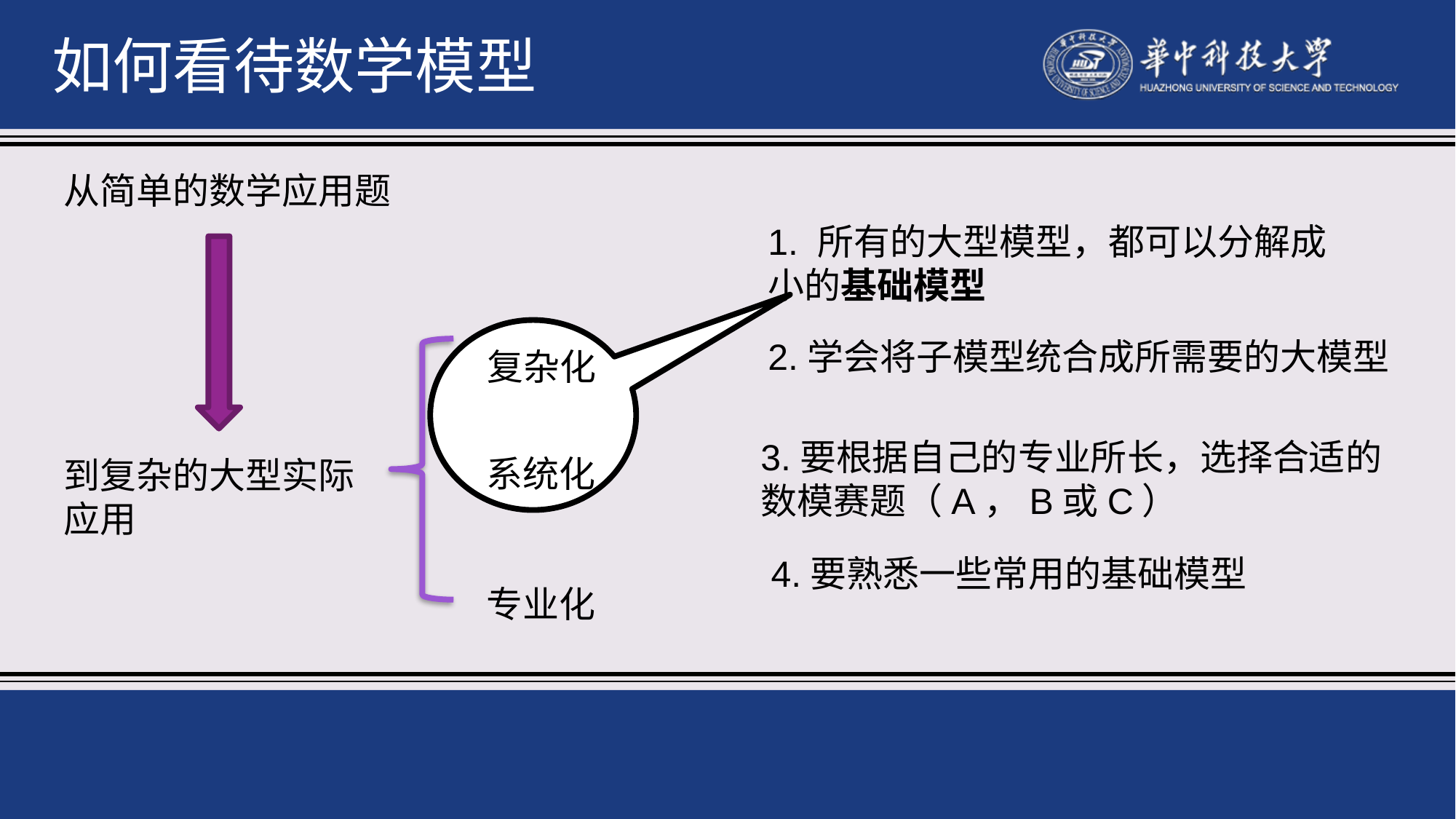

如何看待数学模型
#
从简单的数学应用题
1. 所有的大型模型，都可以分解成小的基础模型

2.学会将子模型统合成所需要的大模型

复杂化
3.要根据自己的专业所长，选择合适的数模赛题（A，B或C）
系统化
到复杂的大型实际应用
4.要熟悉一些常用的基础模型
专业化